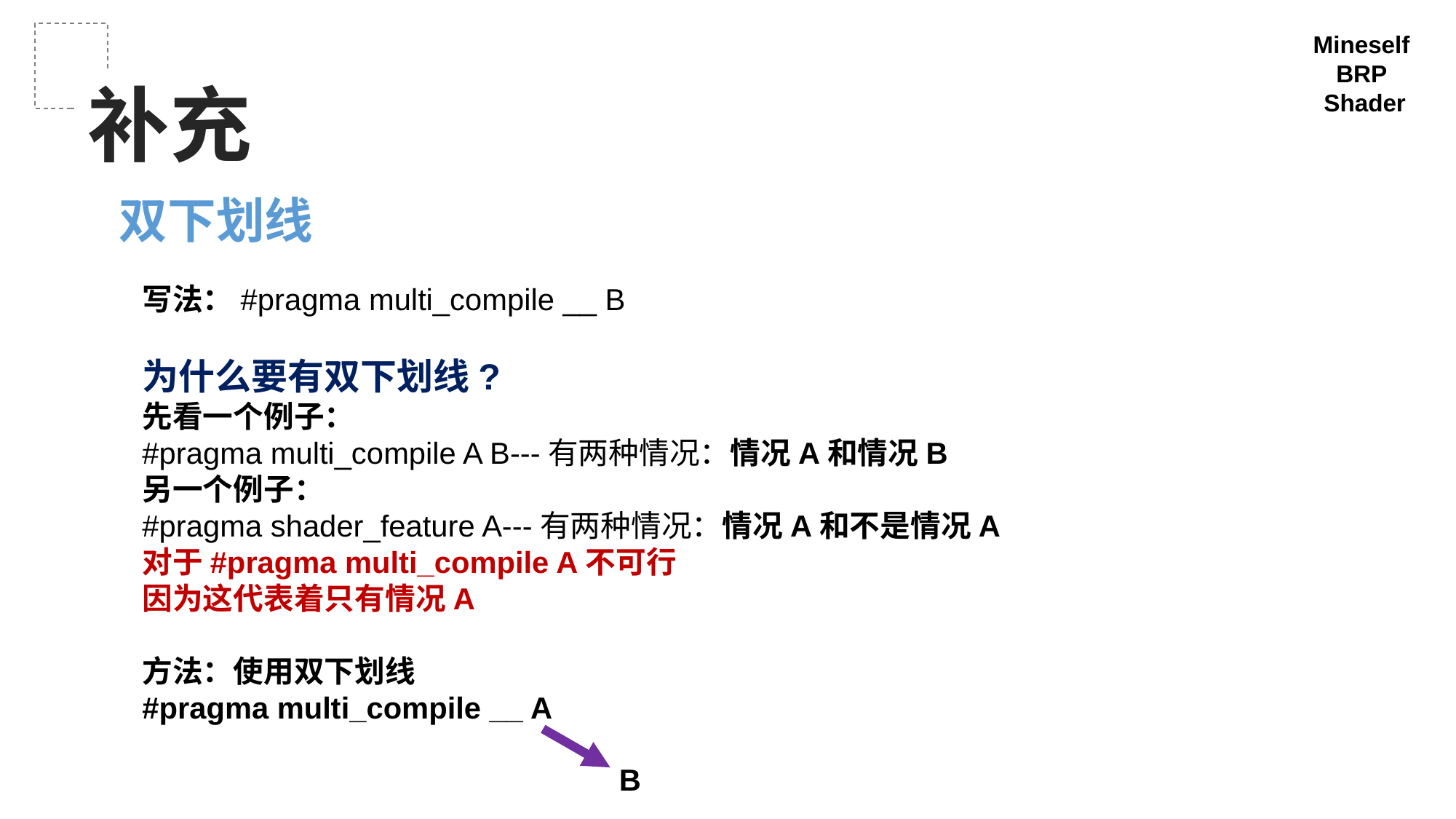

Mineself
BRP
Shader

补充
双下划线
写法：#pragma multi_compile __ B

为什么要有双下划线?
先看一个例子：
#pragma multi_compile A B---有两种情况：情况A和情况B
另一个例子：
#pragma shader_feature A---有两种情况：情况A和不是情况A
对于#pragma multi_compile A不可行
因为这代表着只有情况A

方法：使用双下划线
#pragma multi_compile __ A
B